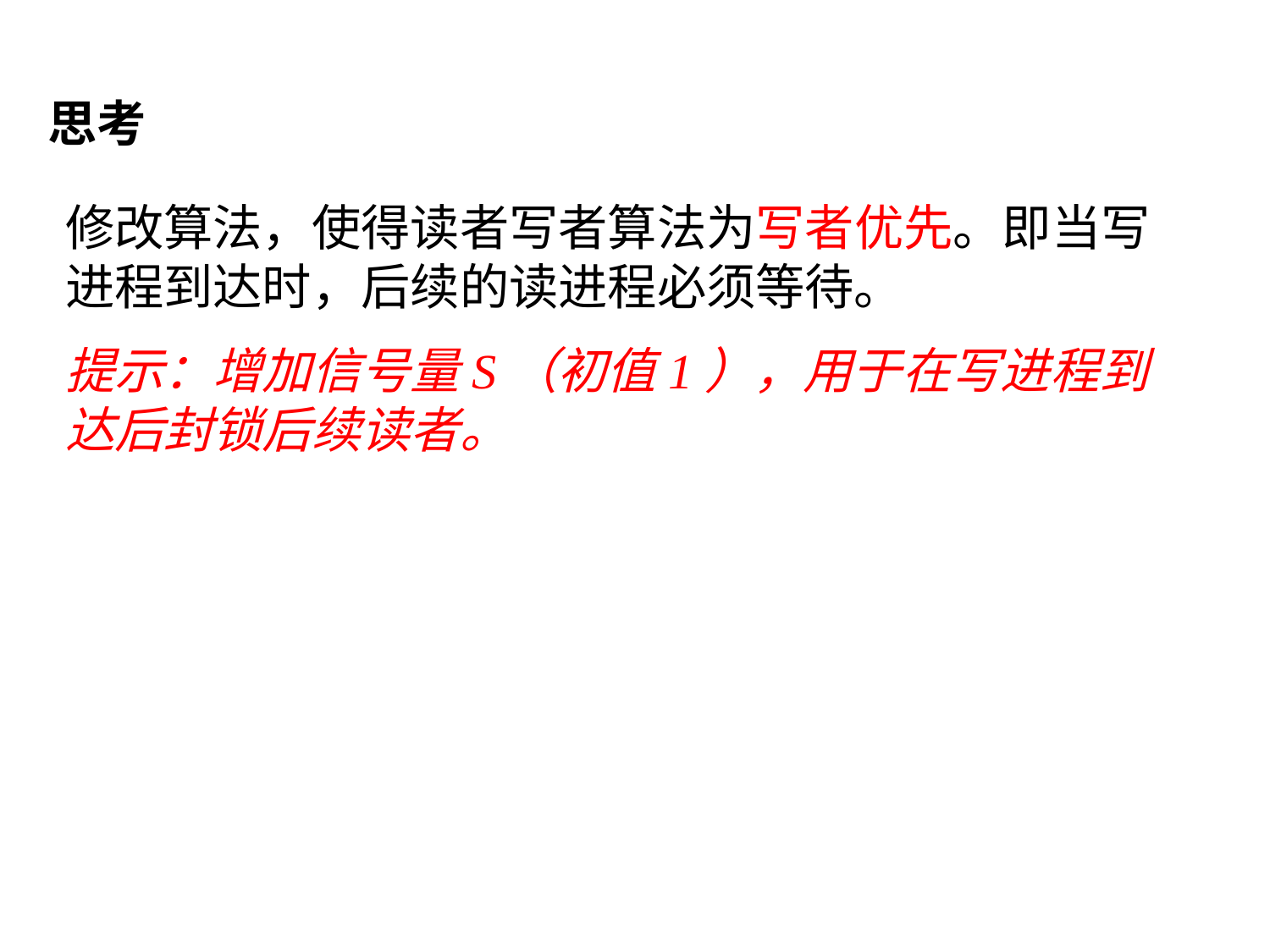

思考
修改算法，使得读者写者算法为写者优先。即当写进程到达时，后续的读进程必须等待。
提示：增加信号量S（初值1），用于在写进程到达后封锁后续读者。